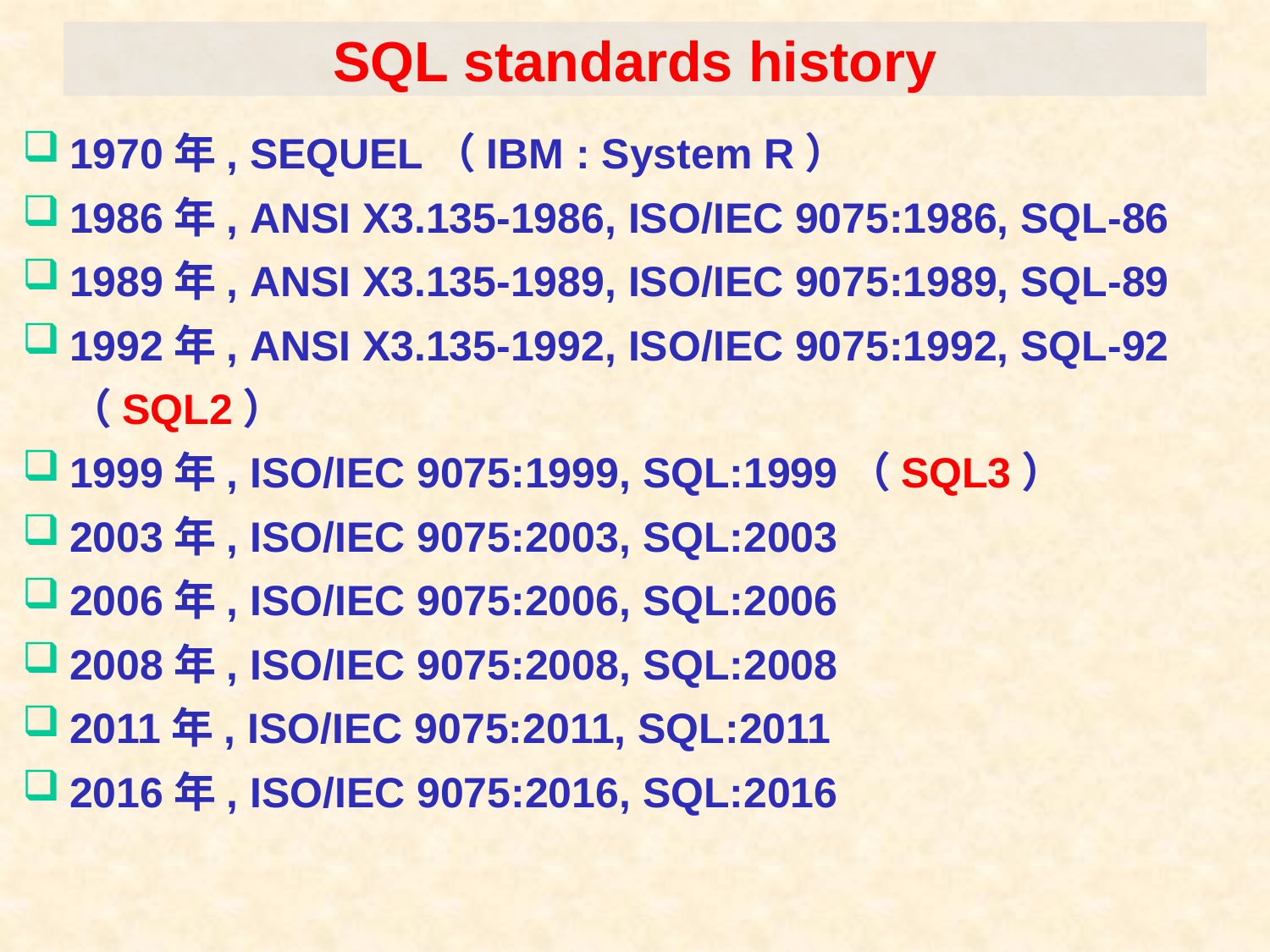

# SQL standards history
1970年, SEQUEL（IBM : System R）
1986年, ANSI X3.135-1986, ISO/IEC 9075:1986, SQL-86
1989年, ANSI X3.135-1989, ISO/IEC 9075:1989, SQL-89
1992年, ANSI X3.135-1992, ISO/IEC 9075:1992, SQL-92（SQL2）
1999年, ISO/IEC 9075:1999, SQL:1999（SQL3）
2003年, ISO/IEC 9075:2003, SQL:2003
2006年, ISO/IEC 9075:2006, SQL:2006
2008年, ISO/IEC 9075:2008, SQL:2008
2011年, ISO/IEC 9075:2011, SQL:2011
2016年, ISO/IEC 9075:2016, SQL:2016